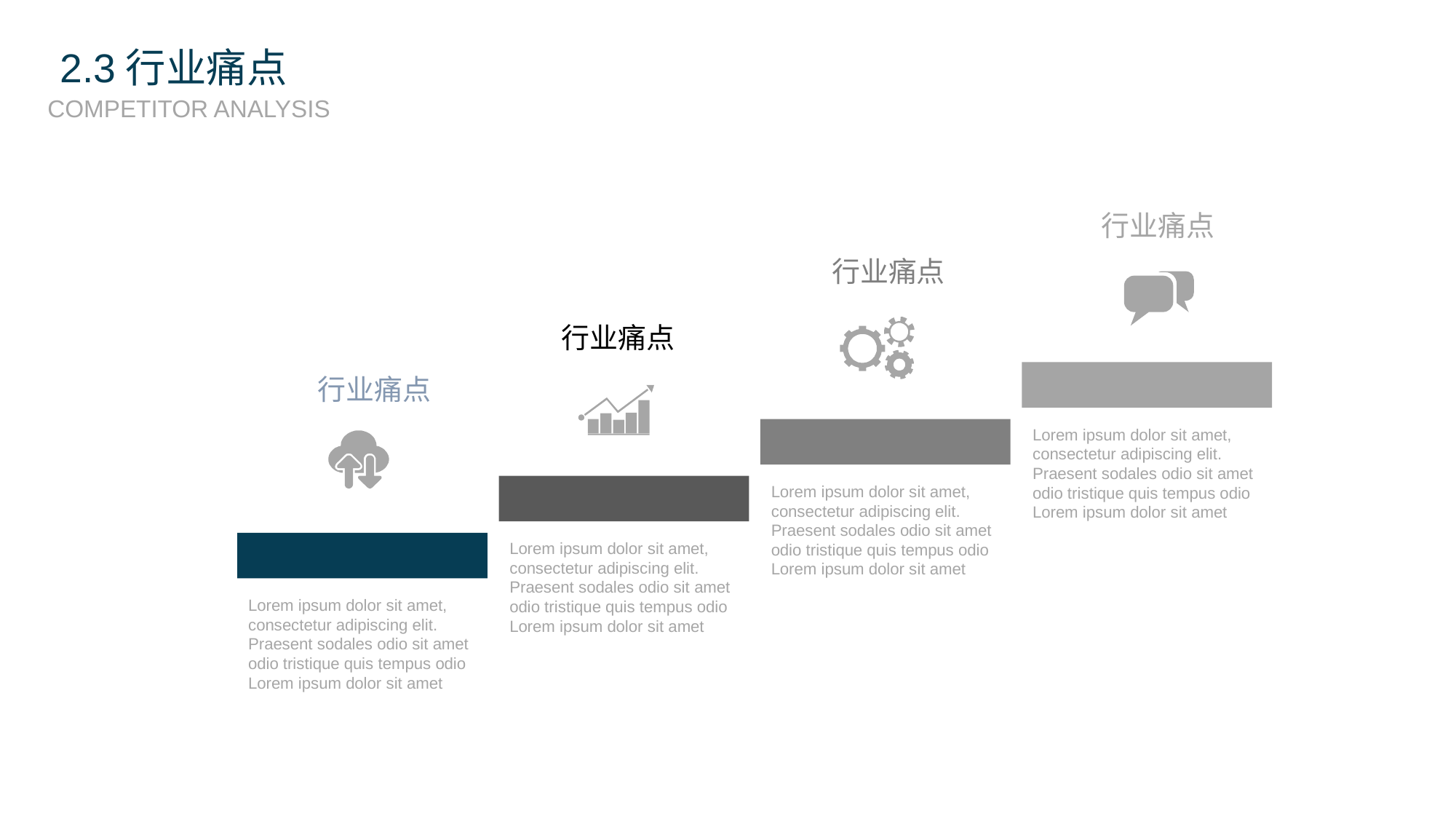

2.3行业痛点
COMPETITOR ANALYSIS
行业痛点

Lorem ipsum dolor sit amet, consectetur adipiscing elit. Praesent sodales odio sit amet odio tristique quis tempus odio Lorem ipsum dolor sit amet
行业痛点

Lorem ipsum dolor sit amet, consectetur adipiscing elit. Praesent sodales odio sit amet odio tristique quis tempus odio Lorem ipsum dolor sit amet
行业痛点

Lorem ipsum dolor sit amet, consectetur adipiscing elit. Praesent sodales odio sit amet odio tristique quis tempus odio Lorem ipsum dolor sit amet
行业痛点

Lorem ipsum dolor sit amet, consectetur adipiscing elit. Praesent sodales odio sit amet odio tristique quis tempus odio Lorem ipsum dolor sit amet